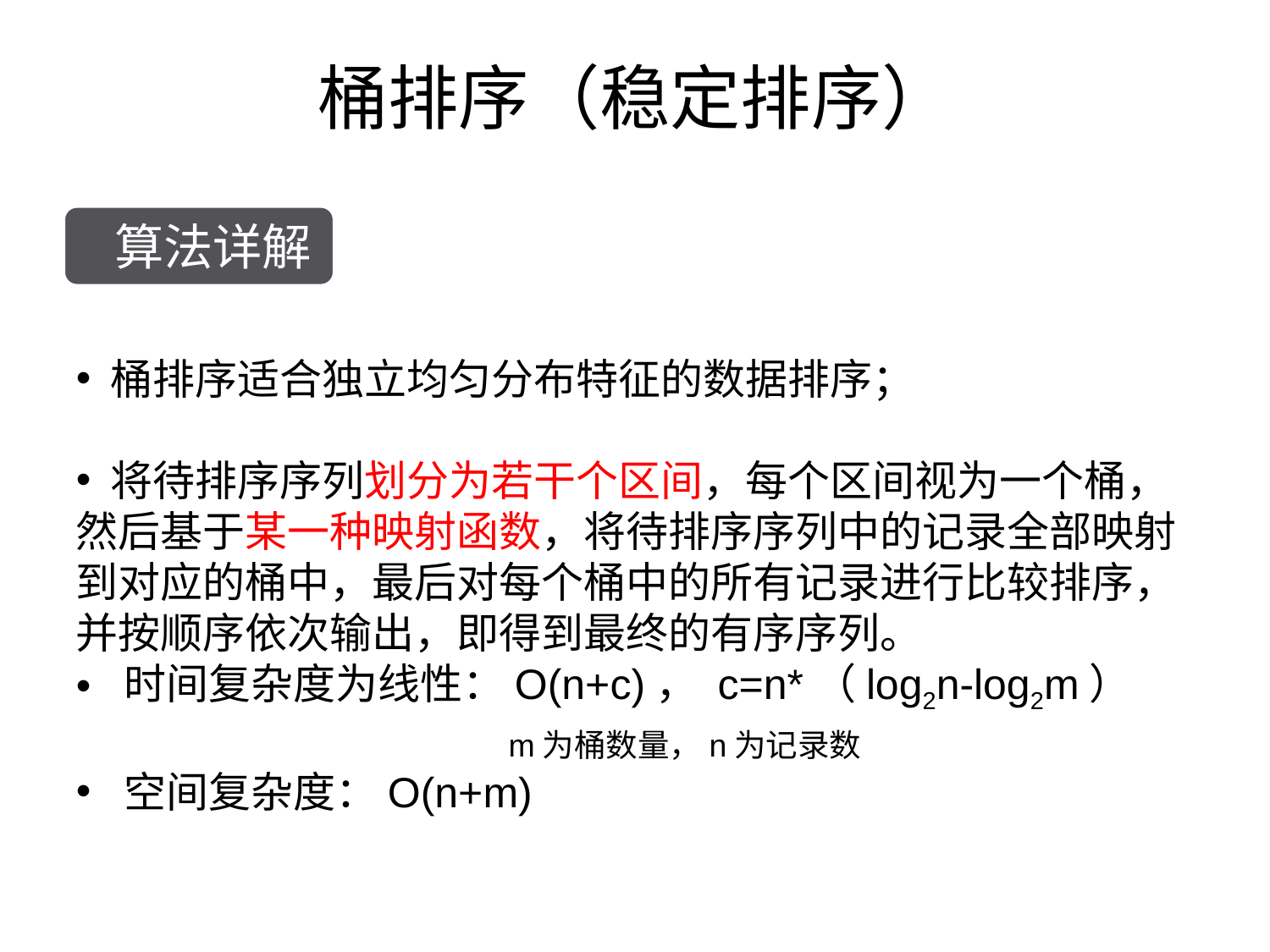

# 桶排序（稳定排序）
算法详解
 桶排序适合独立均匀分布特征的数据排序；

 将待排序序列划分为若干个区间，每个区间视为一个桶，然后基于某一种映射函数，将待排序序列中的记录全部映射到对应的桶中，最后对每个桶中的所有记录进行比较排序，并按顺序依次输出，即得到最终的有序序列。
时间复杂度为线性：O(n+c)， c=n*（log2n-log2m）
                                                m为桶数量，n为记录数
空间复杂度：O(n+m)